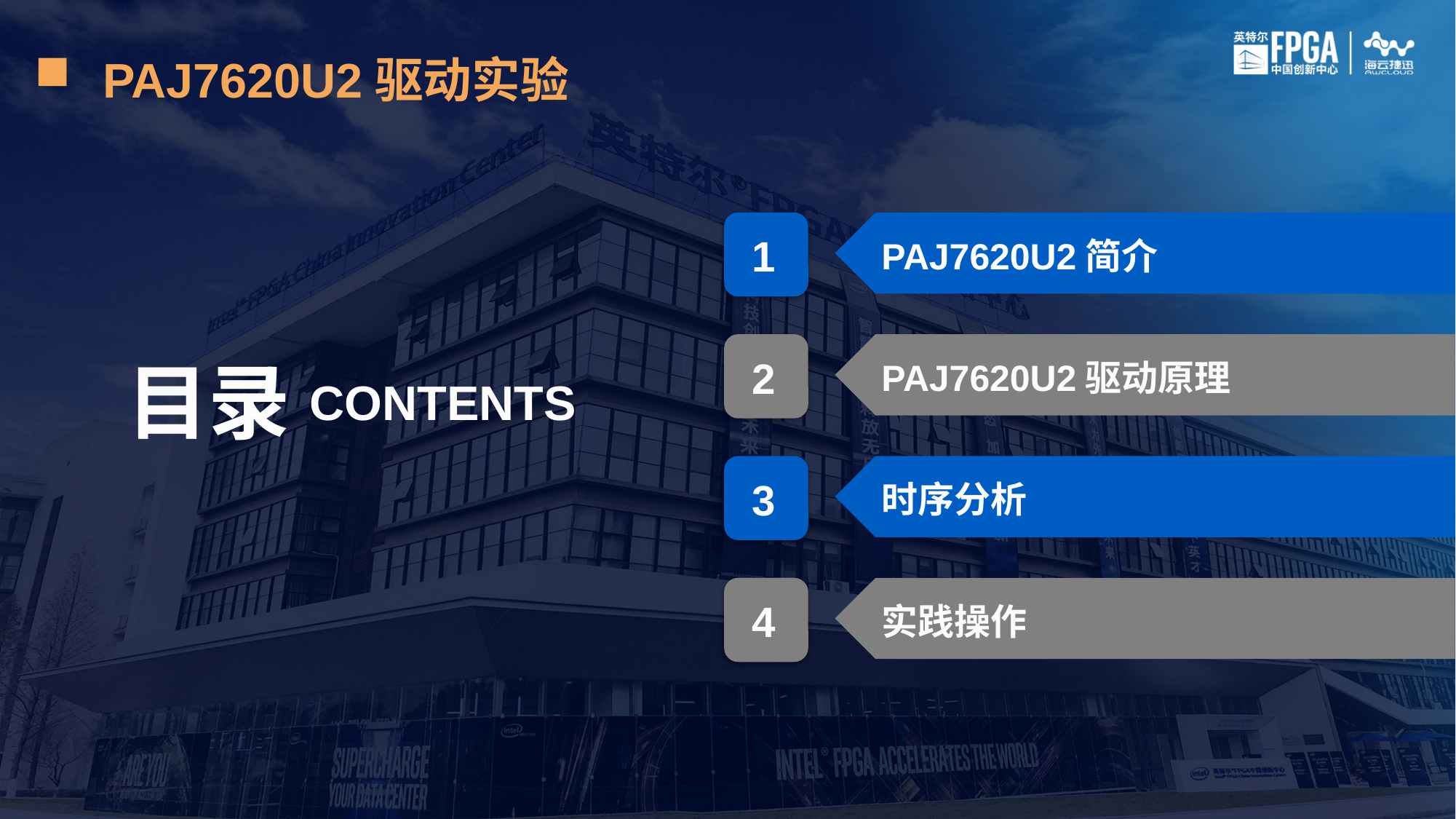

PAJ7620U2驱动实验

1
PAJ7620U2简介

2
PAJ7620U2驱动原理
目录
CONTENTS

3
时序分析

4
实践操作